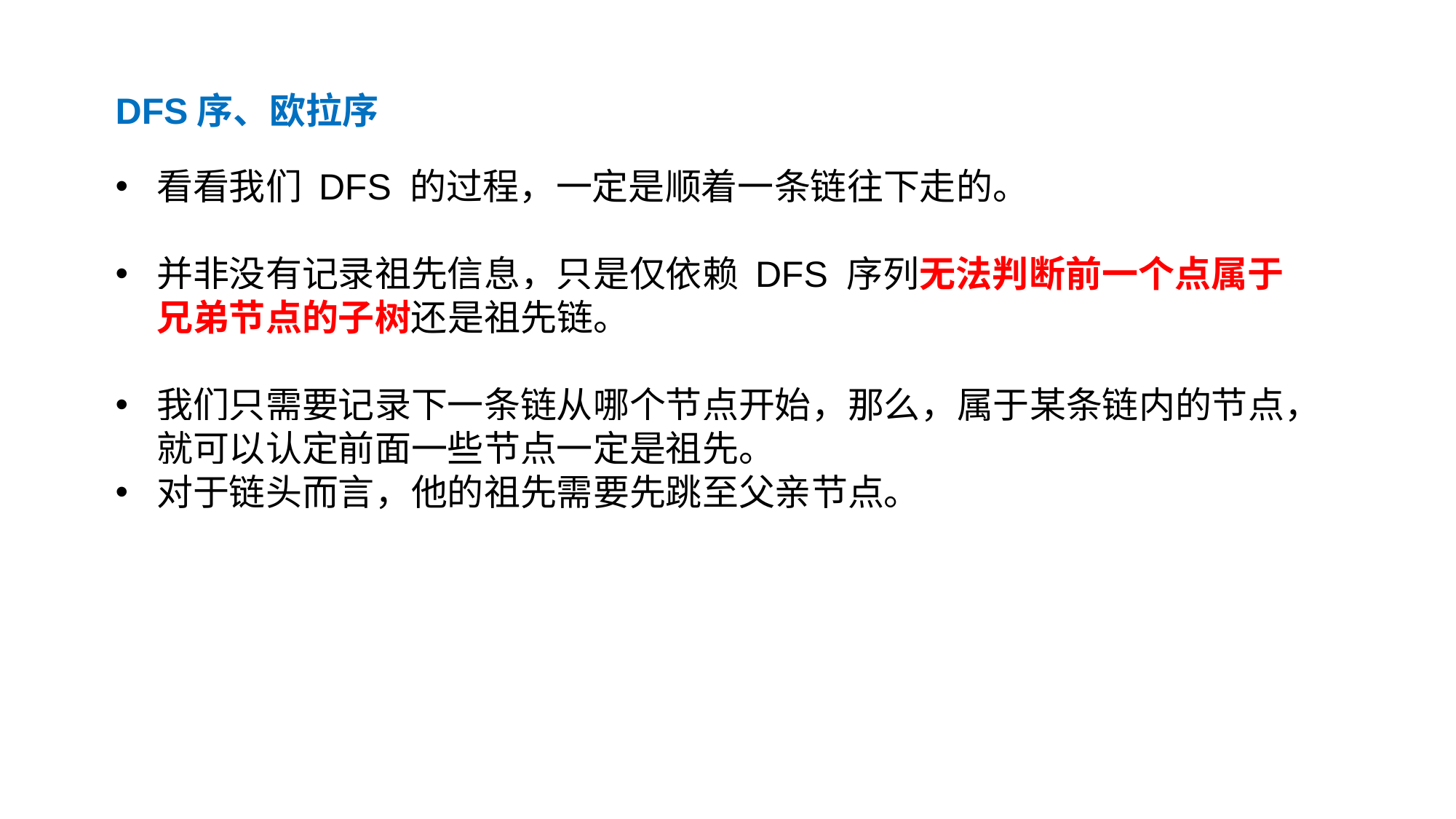

DFS序、欧拉序
看看我们 DFS 的过程，一定是顺着一条链往下走的。

并非没有记录祖先信息，只是仅依赖 DFS 序列无法判断前一个点属于兄弟节点的子树还是祖先链。

我们只需要记录下一条链从哪个节点开始，那么，属于某条链内的节点，就可以认定前面一些节点一定是祖先。
对于链头而言，他的祖先需要先跳至父亲节点。